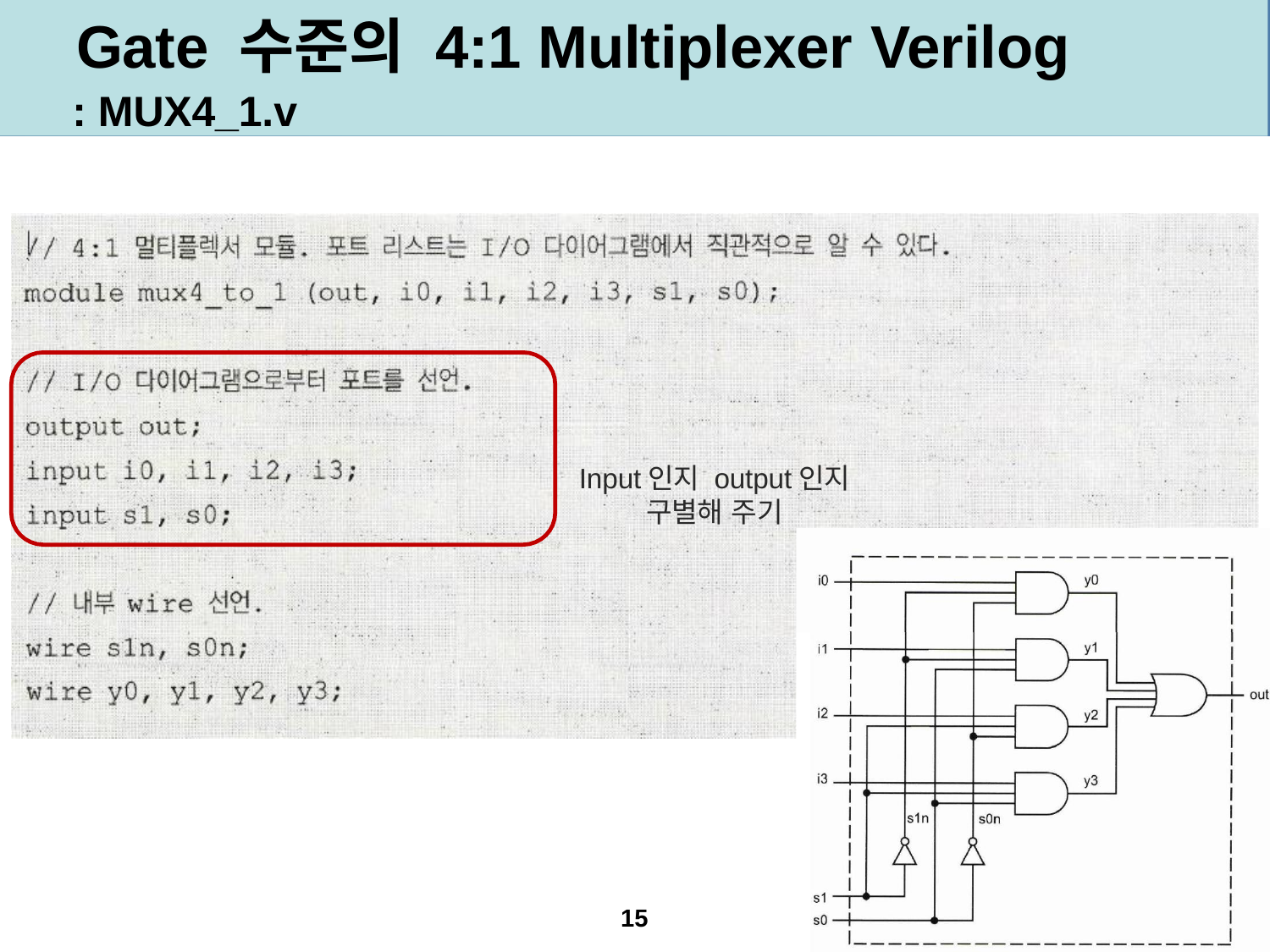

# Gate 수준의 4:1 Multiplexer Verilog
: MUX4_1.v

Input인지 output인지
구별해 주기

15
14